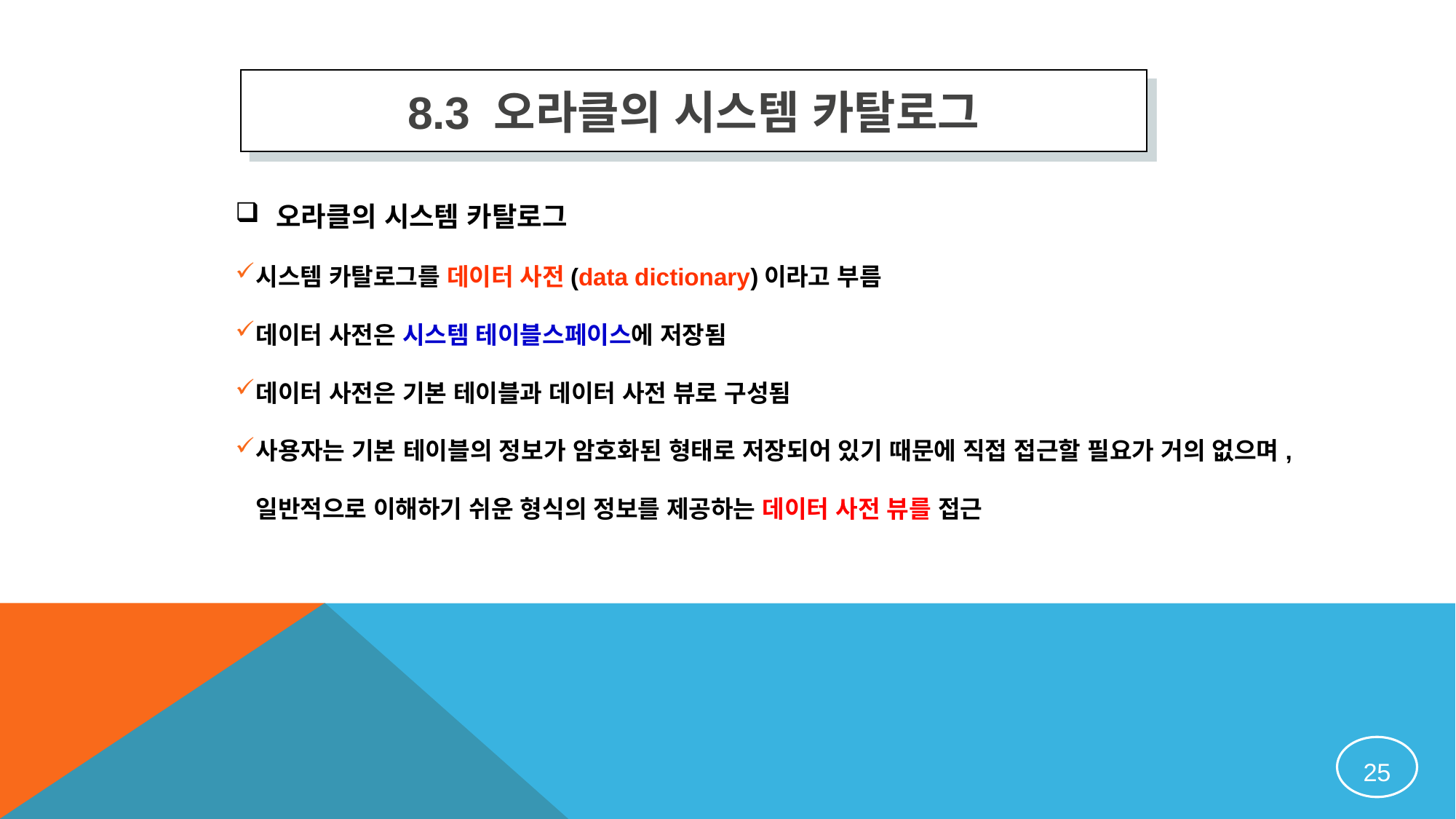

8.3 오라클의 시스템 카탈로그
오라클의 시스템 카탈로그
시스템 카탈로그를 데이터 사전(data dictionary)이라고 부름
데이터 사전은 시스템 테이블스페이스에 저장됨
데이터 사전은 기본 테이블과 데이터 사전 뷰로 구성됨
사용자는 기본 테이블의 정보가 암호화된 형태로 저장되어 있기 때문에 직접 접근할 필요가 거의 없으며, 일반적으로 이해하기 쉬운 형식의 정보를 제공하는 데이터 사전 뷰를 접근

25